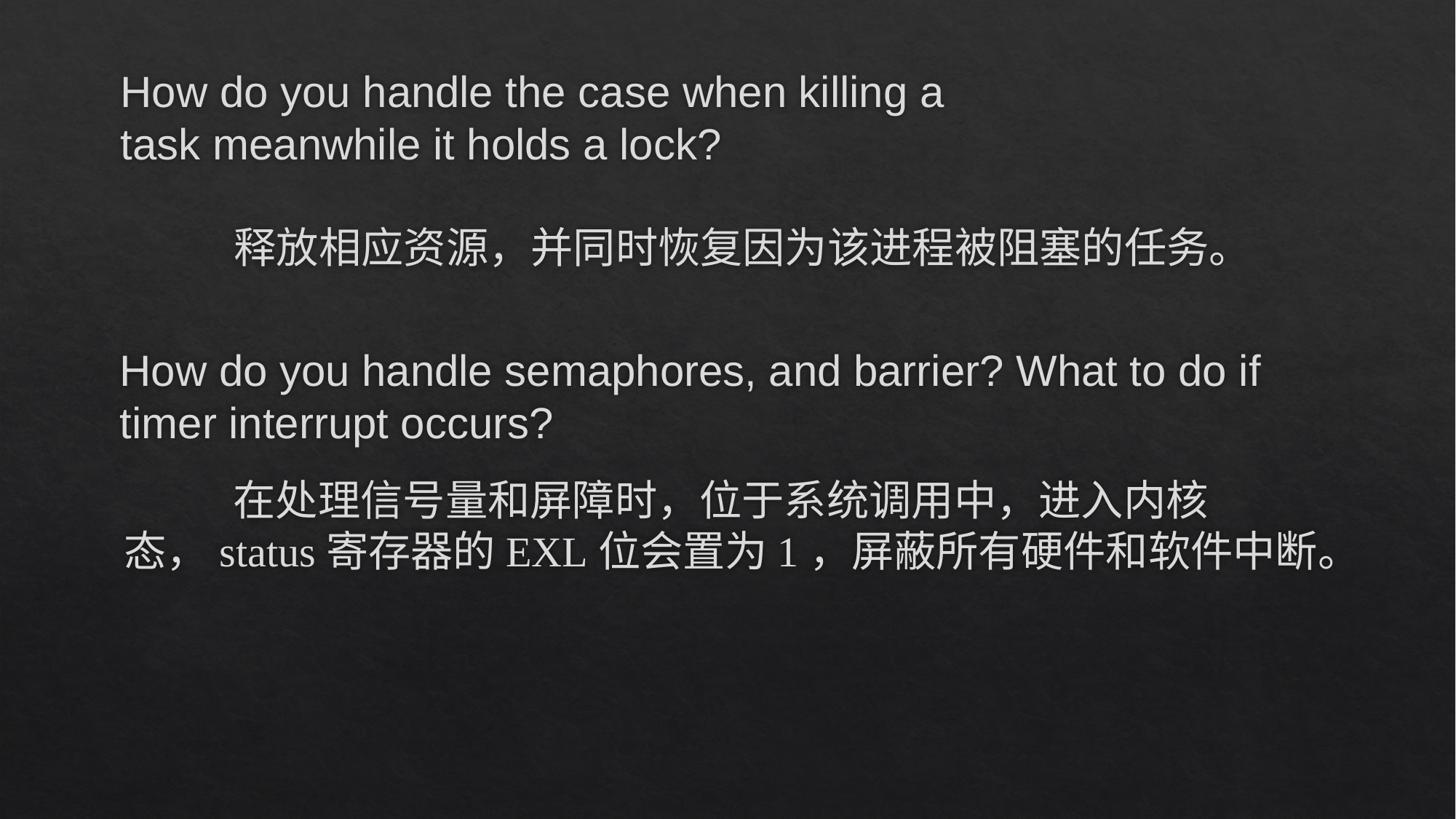

# How do you handle the case when killing a task meanwhile it holds a lock?
	释放相应资源，并同时恢复因为该进程被阻塞的任务。
How do you handle semaphores, and barrier? What to do if timer interrupt occurs?
	在处理信号量和屏障时，位于系统调用中，进入内核态，status寄存器的EXL位会置为1，屏蔽所有硬件和软件中断。